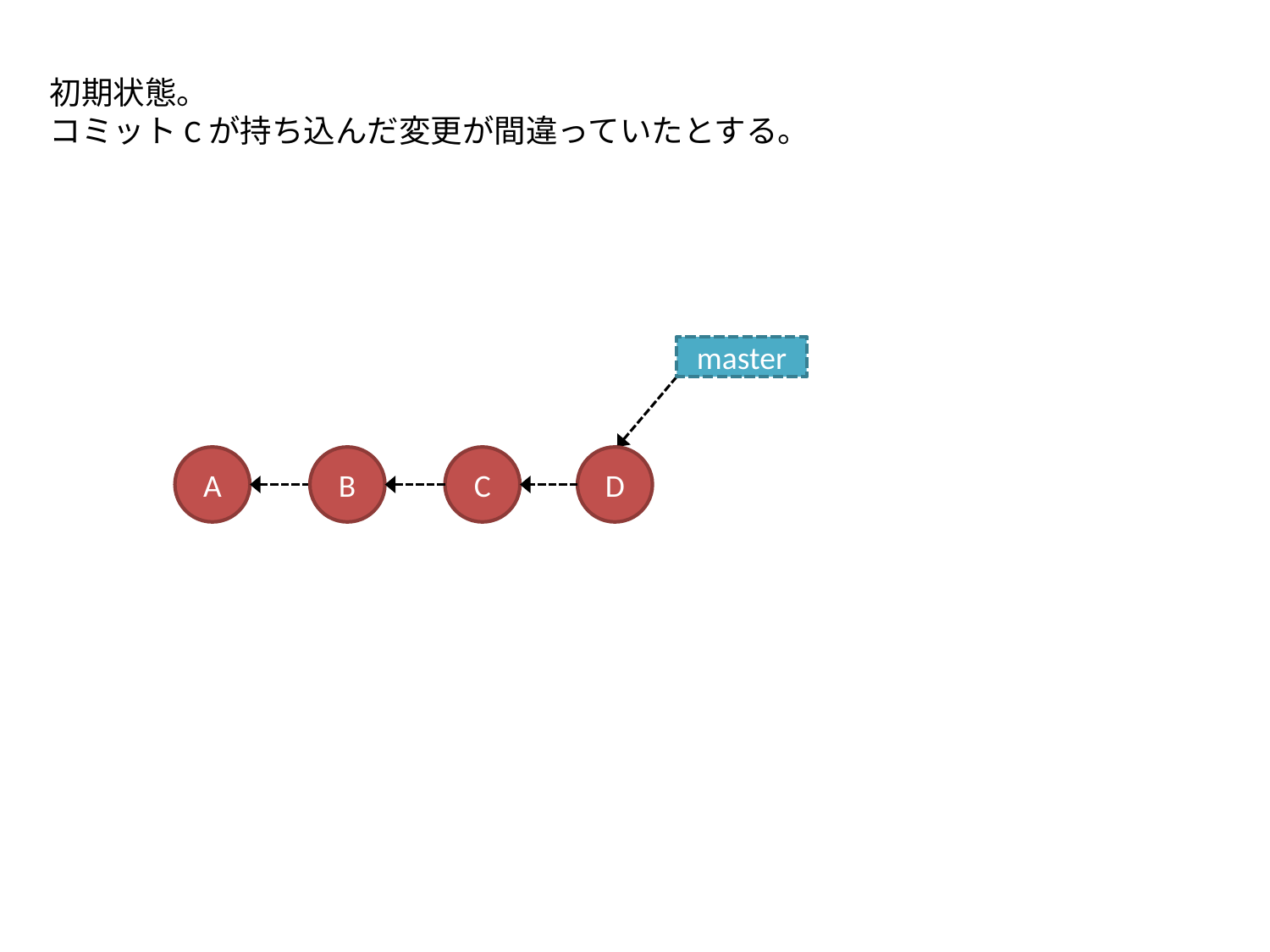

初期状態。
コミットCが持ち込んだ変更が間違っていたとする。
master
A
B
C
D